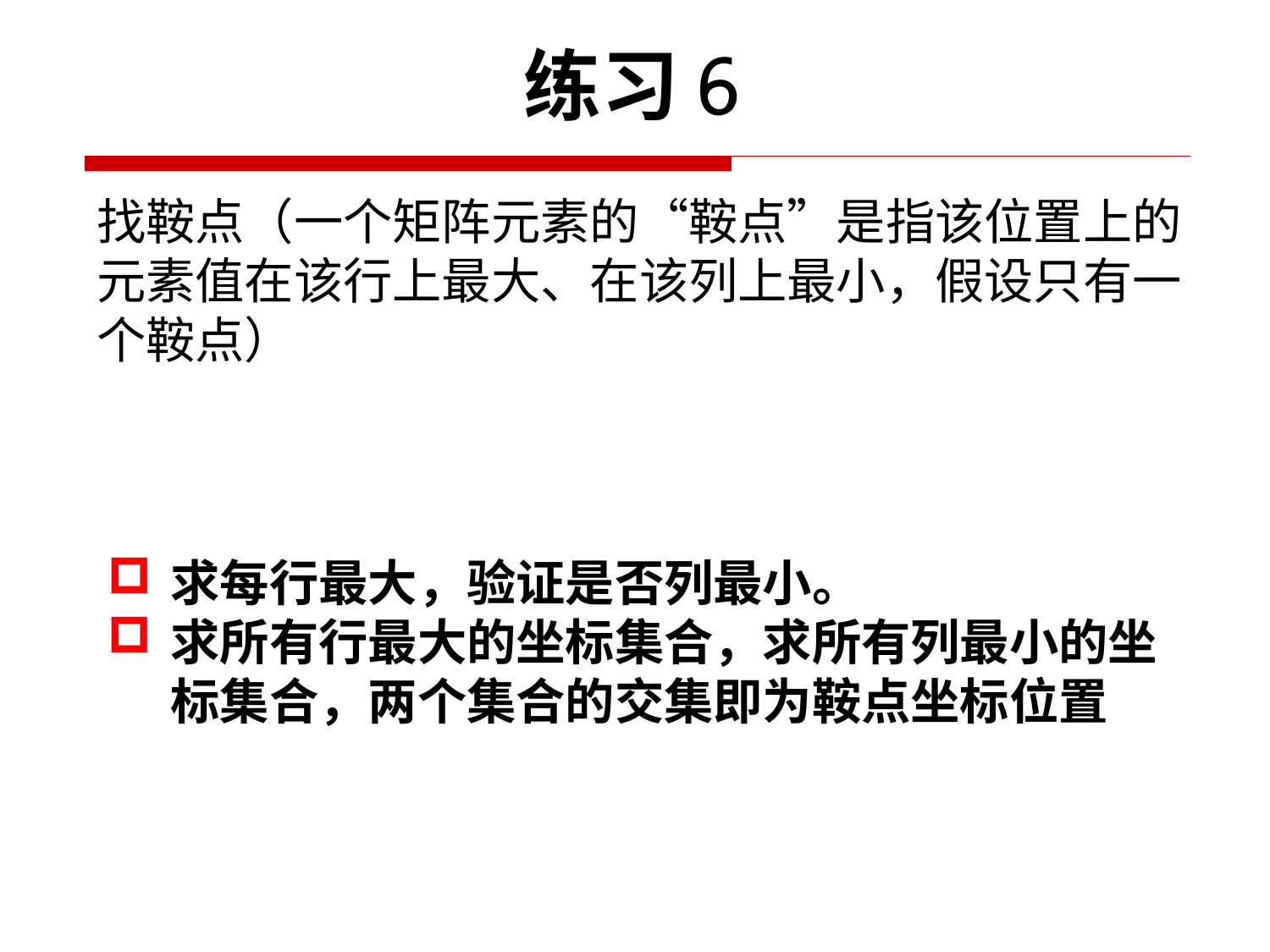

练习6
# 找鞍点（一个矩阵元素的“鞍点”是指该位置上的元素值在该行上最大、在该列上最小，假设只有一个鞍点）
求每行最大，验证是否列最小。
求所有行最大的坐标集合，求所有列最小的坐标集合，两个集合的交集即为鞍点坐标位置
59